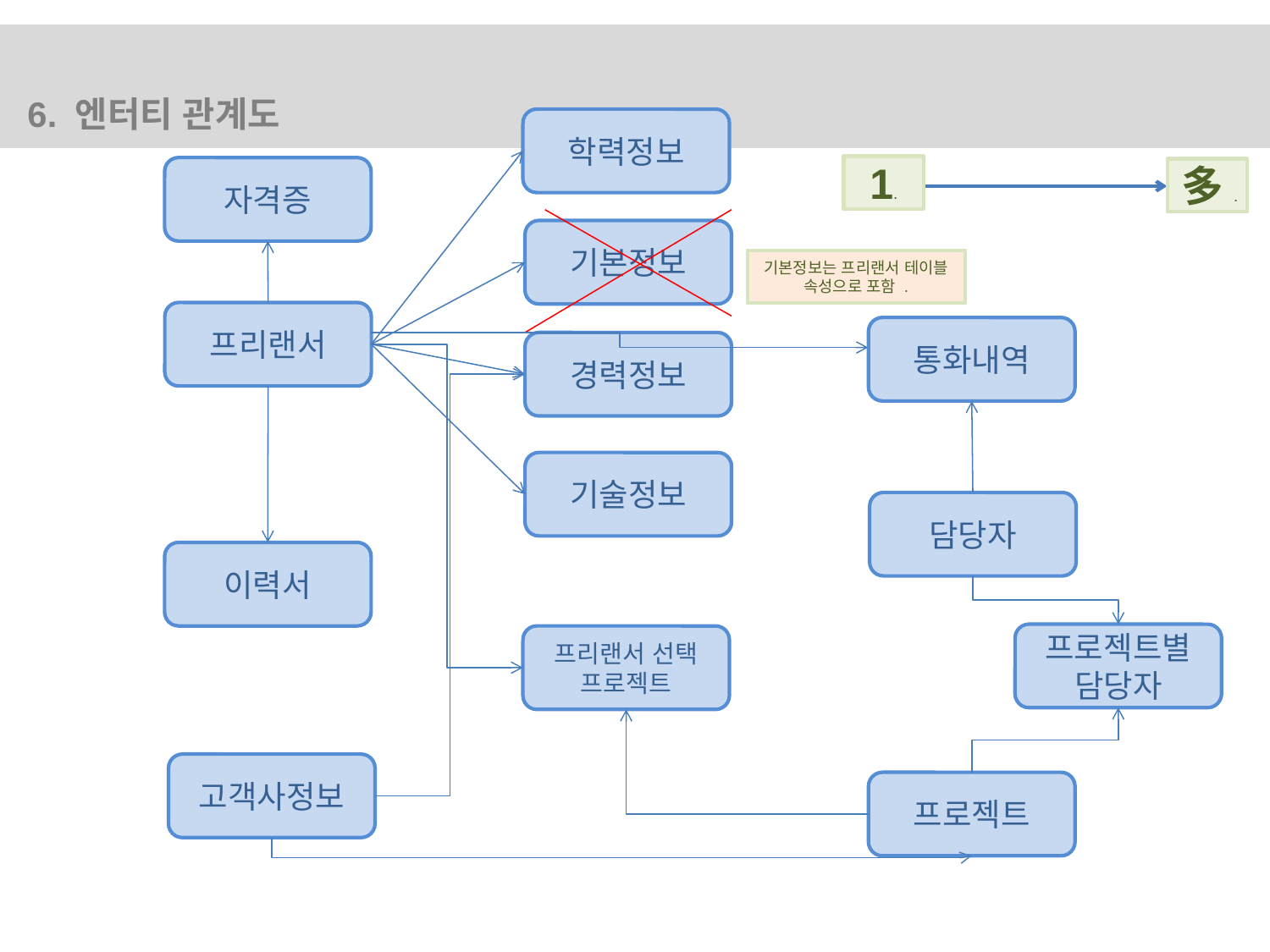

6. 엔터티 관계도
학력정보
1.
자격증
多.
기본정보
기본정보는 프리랜서 테이블 속성으로 포함 .
프리랜서
통화내역
경력정보
기술정보
담당자
이력서
프로젝트별 담당자
프리랜서 선택 프로젝트
고객사정보
프로젝트